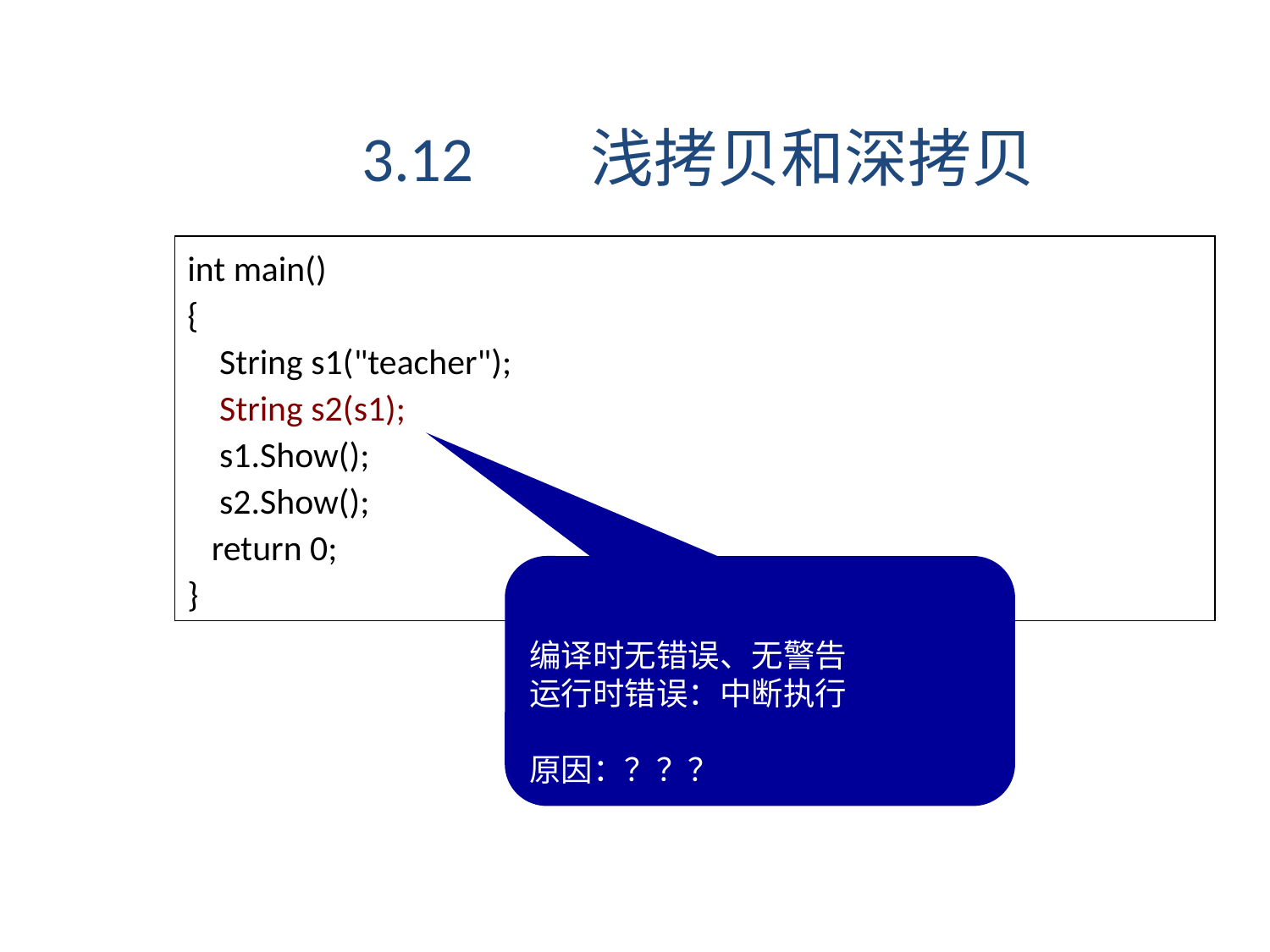

3.12       浅拷贝和深拷贝
int main()
{
    String s1("teacher");
    String s2(s1);
    s1.Show();
    s2.Show();
   return 0;
}
编译时无错误、无警告
运行时错误：中断执行

原因：？？？